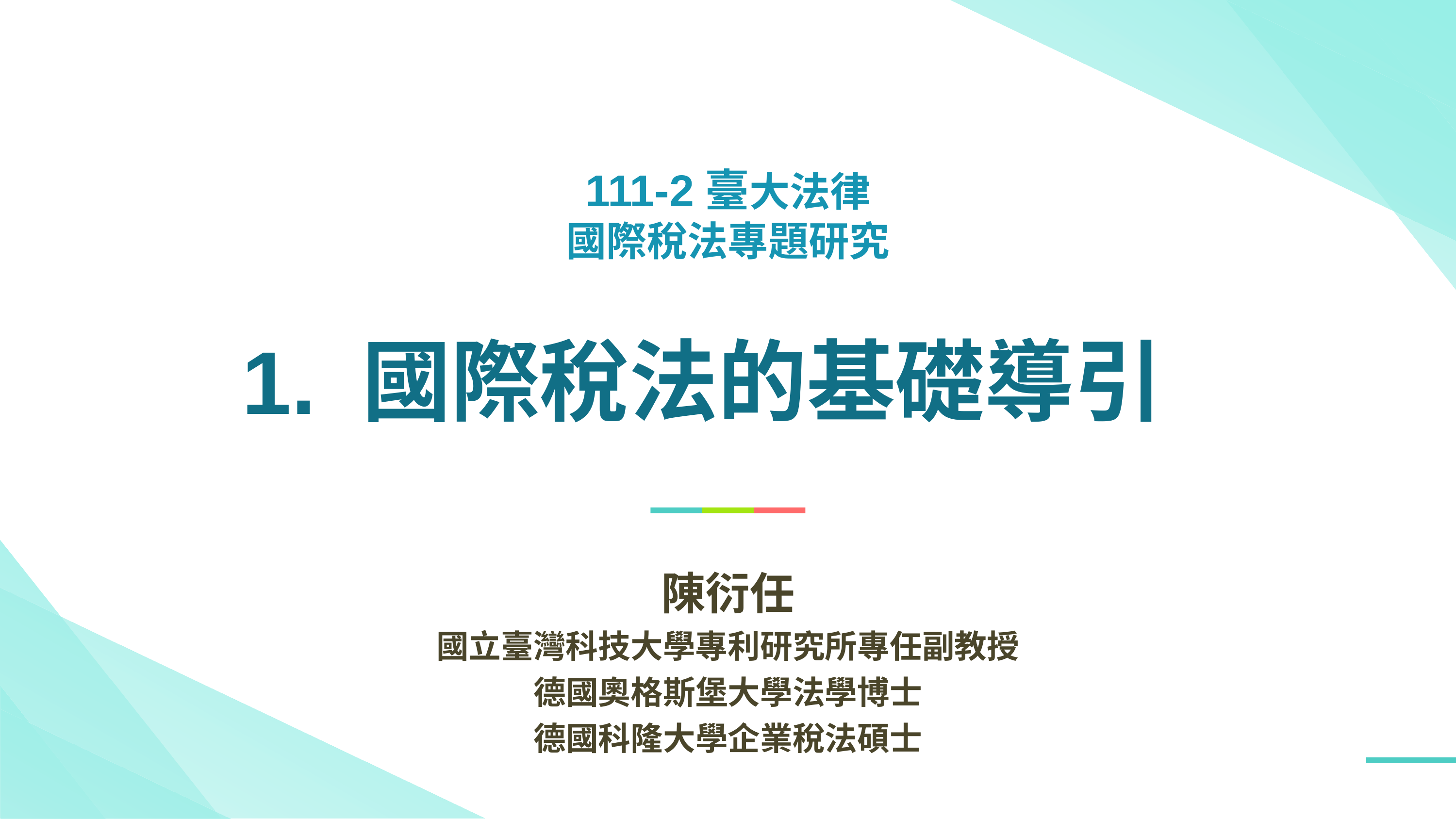

111-2臺大法律
國際稅法專題研究
1. 國際稅法的基礎導引

陳衍任

國立臺灣科技大學專利研究所專任副教授

德國奧格斯堡大學法學博士

德國科隆大學企業稅法碩士